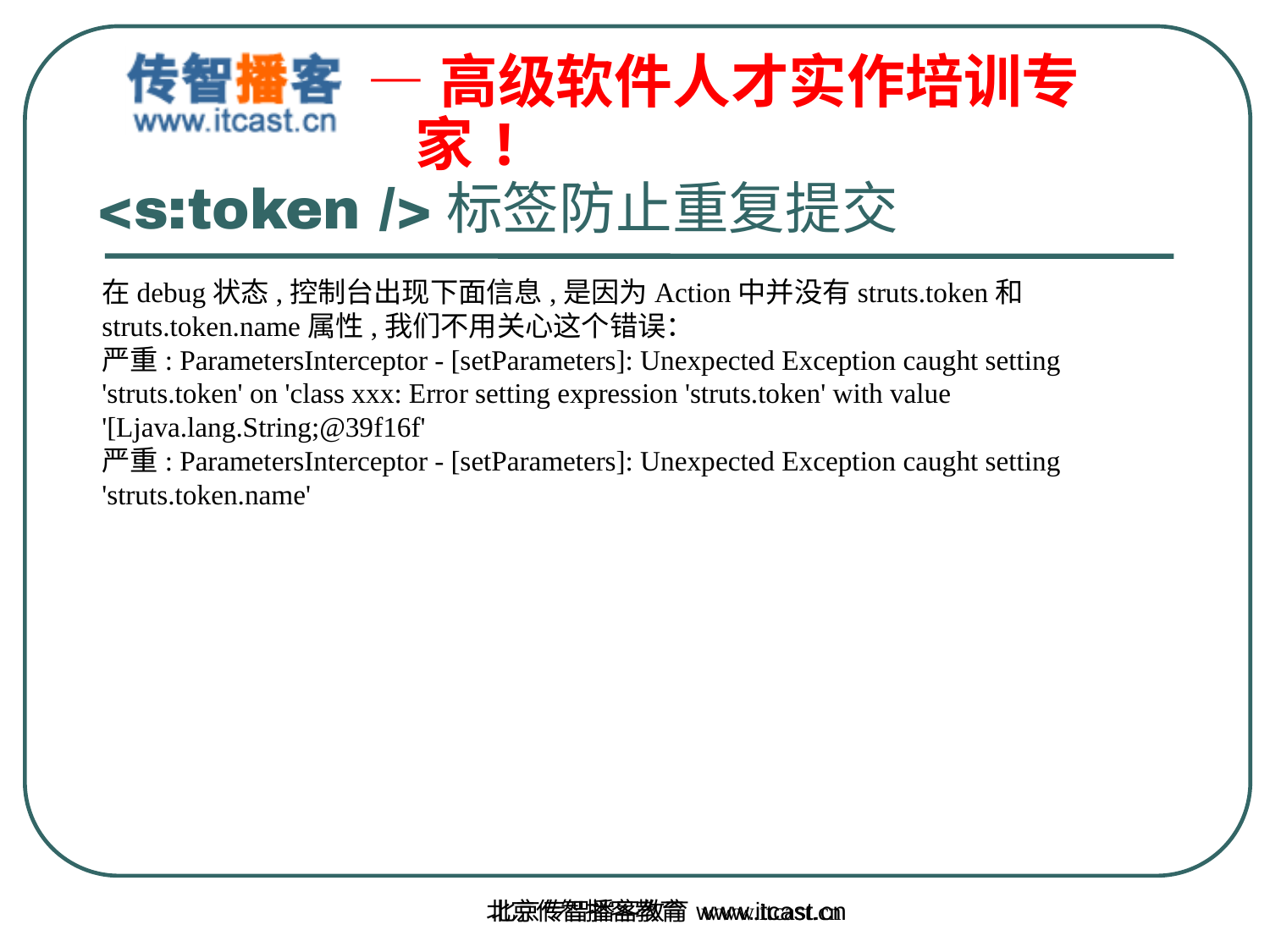

<s:token />标签防止重复提交

在debug状态,控制台出现下面信息,是因为Action中并没有struts.token和struts.token.name属性,我们不用关心这个错误：
严重: ParametersInterceptor - [setParameters]: Unexpected Exception caught setting 'struts.token' on 'class xxx: Error setting expression 'struts.token' with value '[Ljava.lang.String;@39f16f'
严重: ParametersInterceptor - [setParameters]: Unexpected Exception caught setting 'struts.token.name'
北京传智播客教育 www.itcast.cn
北京传智播客教育 www.itcast.cn